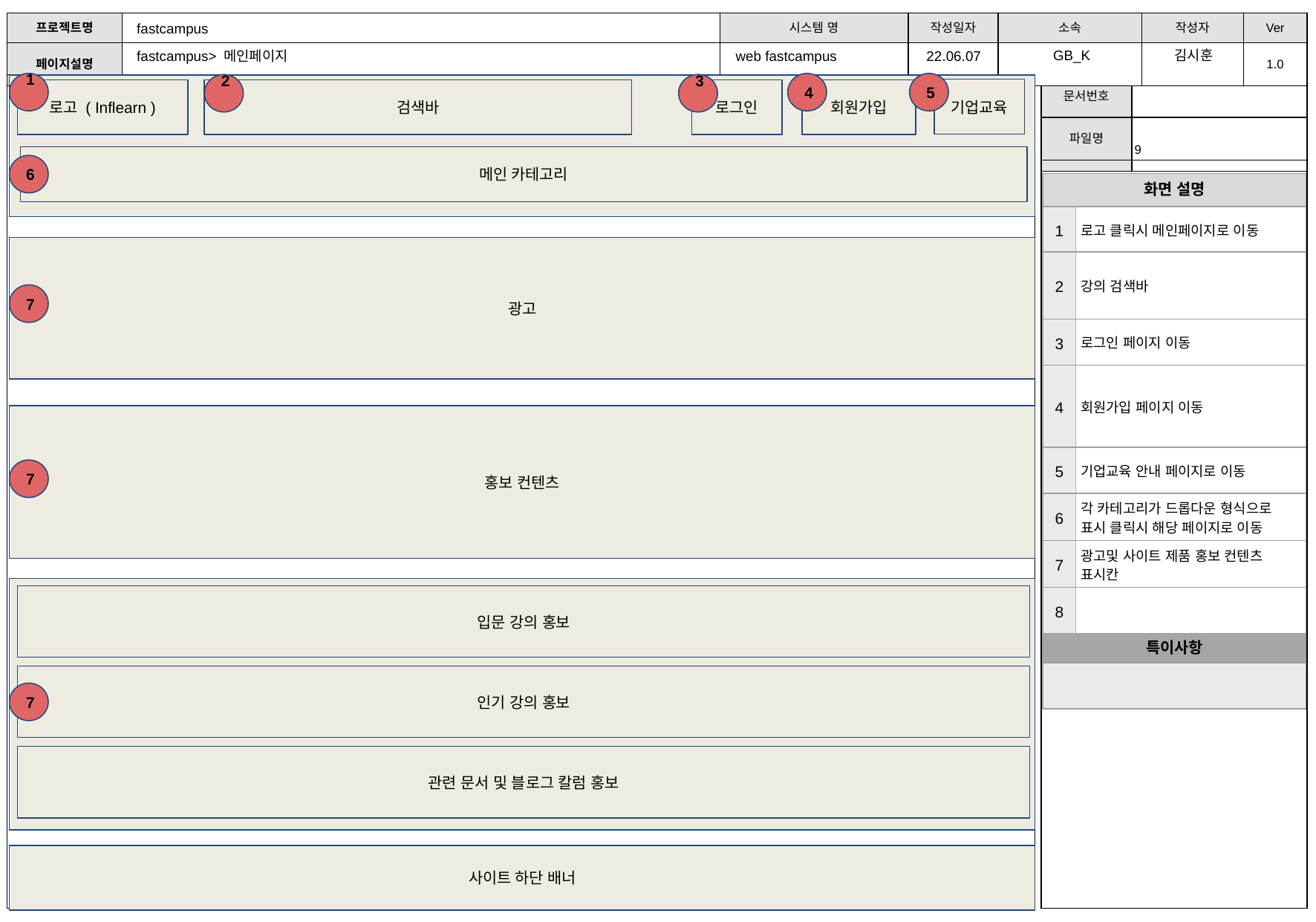

fastcampus
인프런 > 로그인
표지
GB_K
김시훈
fastcampus> 메인페이지
web fastcampus
22.06.07
4
5
1
2
3

기업교육
로그인
회원가입
검색바
로고 ( Inflearn )

메인 카테고리
6
| 화면 설명 |  |
| --- | --- |
| 1 | 로고 클릭시 메인페이지로 이동 |
| 2 | 강의 검색바 |
| 3 | 로그인 페이지 이동 |
| 4 | 회원가입 페이지 이동 |
| 5 | 기업교육 안내 페이지로 이동 |
| 6 | 각 카테고리가 드롭다운 형식으로 표시 클릭시 해당 페이지로 이동 |
| 7 | 광고및 사이트 제품 홍보 컨텐츠 표시칸 |
| 8 |  |
| 특이사항 |  |
|  |  |
광고
7
홍보 컨텐츠
7

입문 강의 홍보
인기 강의 홍보
7
관련 문서 및 블로그 칼럼 홍보
사이트 하단 배너
* 본 문서는 UI 화면의 개발의 방향성을 제시하는 것으로 실제 개발 제품과 다를 수 있습니다.